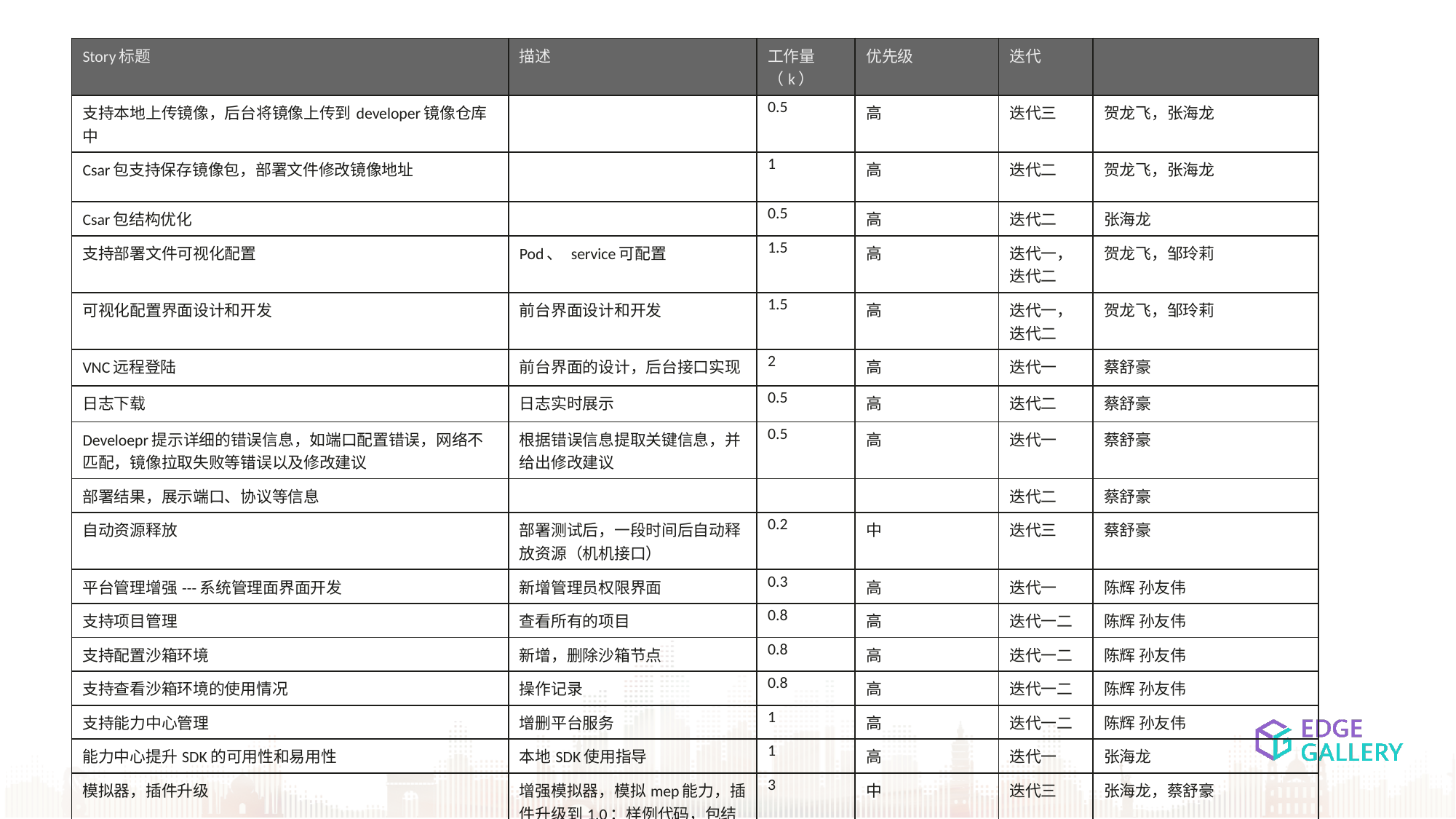

| Story标题 | 描述 | 工作量（k） | 优先级 | 迭代 |  |
| --- | --- | --- | --- | --- | --- |
| 支持本地上传镜像，后台将镜像上传到developer镜像仓库中 |  | 0.5 | 高 | 迭代三 | 贺龙飞，张海龙 |
| Csar包支持保存镜像包，部署文件修改镜像地址 |  | 1 | 高 | 迭代二 | 贺龙飞，张海龙 |
| Csar包结构优化 |  | 0.5 | 高 | 迭代二 | 张海龙 |
| 支持部署文件可视化配置 | Pod、 service可配置 | 1.5 | 高 | 迭代一，迭代二 | 贺龙飞，邹玲莉 |
| 可视化配置界面设计和开发 | 前台界面设计和开发 | 1.5 | 高 | 迭代一，迭代二 | 贺龙飞，邹玲莉 |
| VNC远程登陆 | 前台界面的设计，后台接口实现 | 2 | 高 | 迭代一 | 蔡舒豪 |
| 日志下载 | 日志实时展示 | 0.5 | 高 | 迭代二 | 蔡舒豪 |
| Develoepr提示详细的错误信息，如端口配置错误，网络不匹配，镜像拉取失败等错误以及修改建议 | 根据错误信息提取关键信息，并给出修改建议 | 0.5 | 高 | 迭代一 | 蔡舒豪 |
| 部署结果，展示端口、协议等信息 |  |  |  | 迭代二 | 蔡舒豪 |
| 自动资源释放 | 部署测试后，一段时间后自动释放资源（机机接口） | 0.2 | 中 | 迭代三 | 蔡舒豪 |
| 平台管理增强---系统管理面界面开发 | 新增管理员权限界面 | 0.3 | 高 | 迭代一 | 陈辉 孙友伟 |
| 支持项目管理 | 查看所有的项目 | 0.8 | 高 | 迭代一二 | 陈辉 孙友伟 |
| 支持配置沙箱环境 | 新增，删除沙箱节点 | 0.8 | 高 | 迭代一二 | 陈辉 孙友伟 |
| 支持查看沙箱环境的使用情况 | 操作记录 | 0.8 | 高 | 迭代一二 | 陈辉 孙友伟 |
| 支持能力中心管理 | 增删平台服务 | 1 | 高 | 迭代一二 | 陈辉 孙友伟 |
| 能力中心提升SDK的可用性和易用性 | 本地SDK使用指导 | 1 | 高 | 迭代一 | 张海龙 |
| 模拟器，插件升级 | 增强模拟器，模拟mep能力，插件升级到1.0：样例代码，包结构 | 3 | 中 | 迭代三 | 张海龙，蔡舒豪 |
| 样例界面开发 | 前台界面设计，样例文档编写 | 1 | 高 | 迭代二 | 张海龙，邹玲莉 |